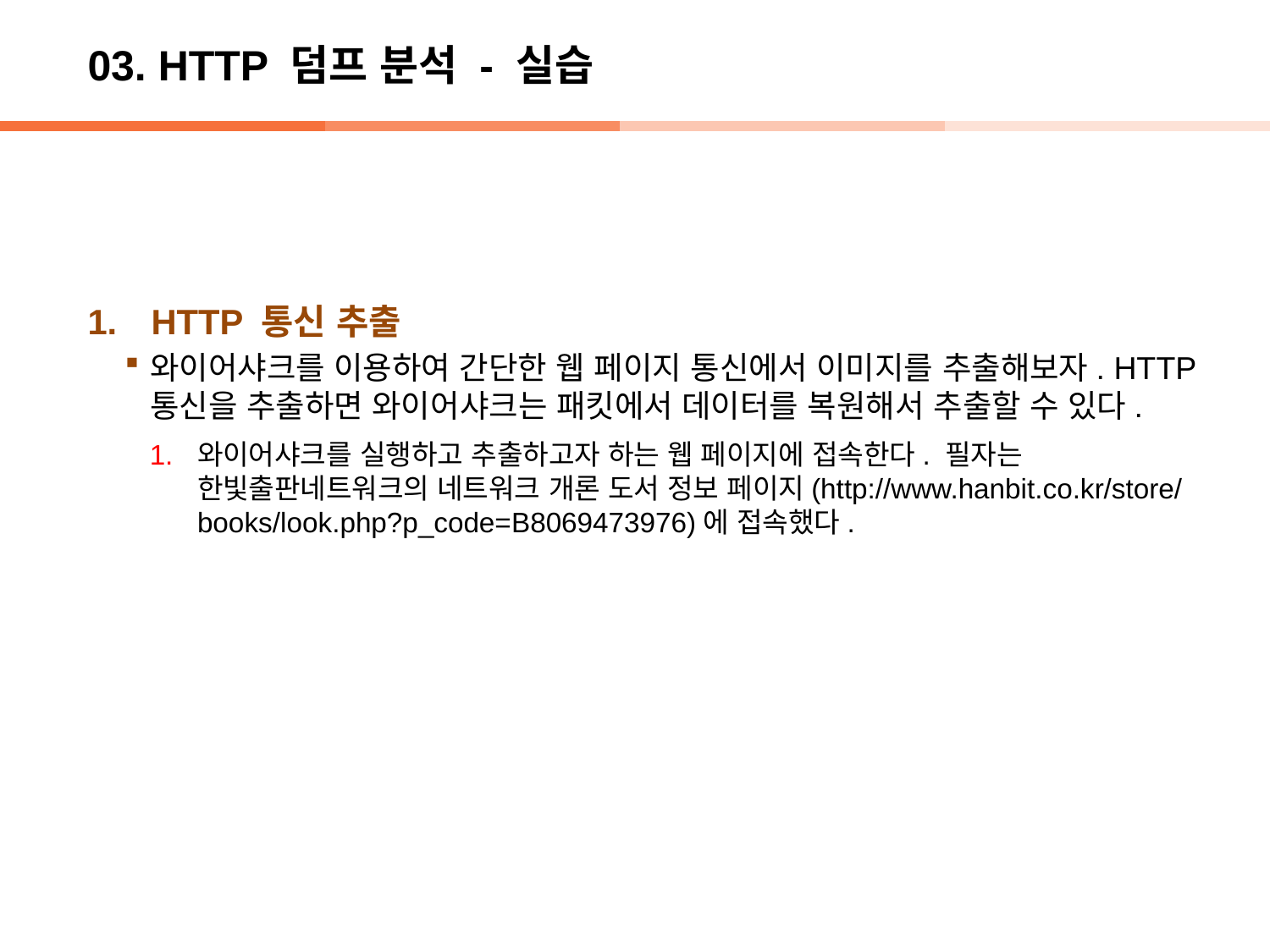

# 03. HTTP 덤프 분석 - 실습

HTTP 통신 추출
와이어샤크를 이용하여 간단한 웹 페이지 통신에서 이미지를 추출해보자. HTTP 통신을 추출하면 와이어샤크는 패킷에서 데이터를 복원해서 추출할 수 있다.
와이어샤크를 실행하고 추출하고자 하는 웹 페이지에 접속한다. 필자는 한빛출판네트워크의 네트워크 개론 도서 정보 페이지(http://www.hanbit.co.kr/store/books/look.php?p_code=B8069473976)에 접속했다.